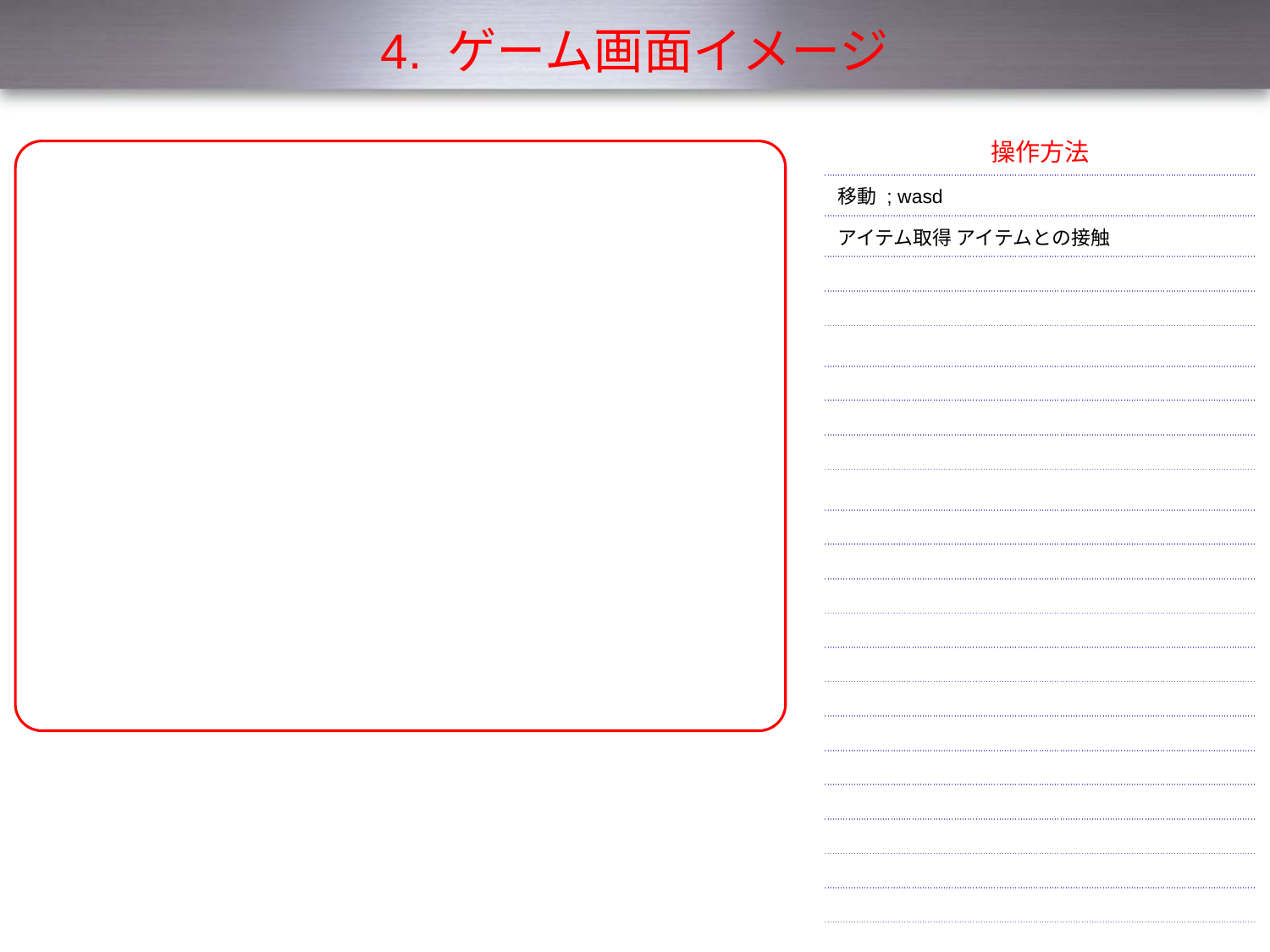

# 4. ゲーム画面イメージ
| 操作方法 |
| --- |
| 移動 ; wasd |
| アイテム取得 アイテムとの接触 |
|  |
|  |
|  |
|  |
|  |
|  |
|  |
|  |
|  |
|  |
|  |
|  |
|  |
|  |
|  |
|  |
|  |
|  |
|  |